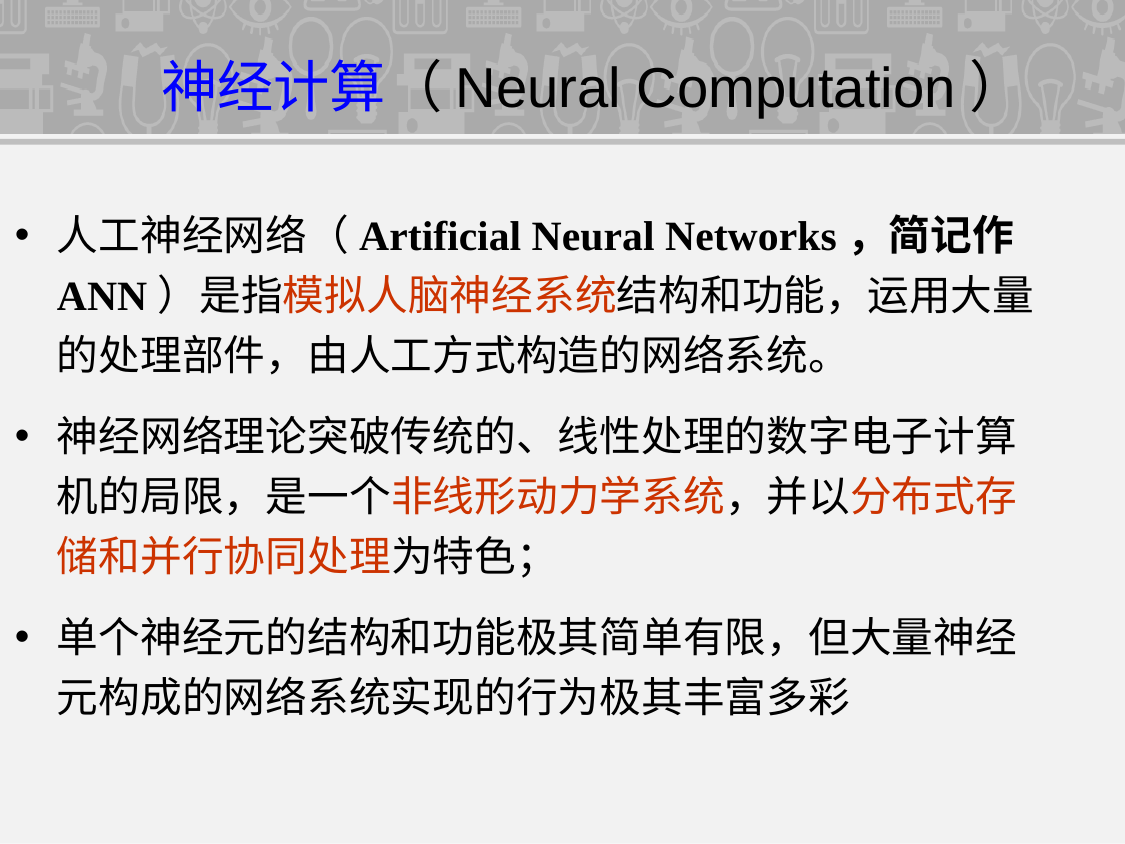

神经计算（Neural Computation）
人工神经网络（Artificial Neural Networks，简记作ANN）是指模拟人脑神经系统结构和功能，运用大量的处理部件，由人工方式构造的网络系统。
神经网络理论突破传统的、线性处理的数字电子计算机的局限，是一个非线形动力学系统，并以分布式存储和并行协同处理为特色；
单个神经元的结构和功能极其简单有限，但大量神经元构成的网络系统实现的行为极其丰富多彩